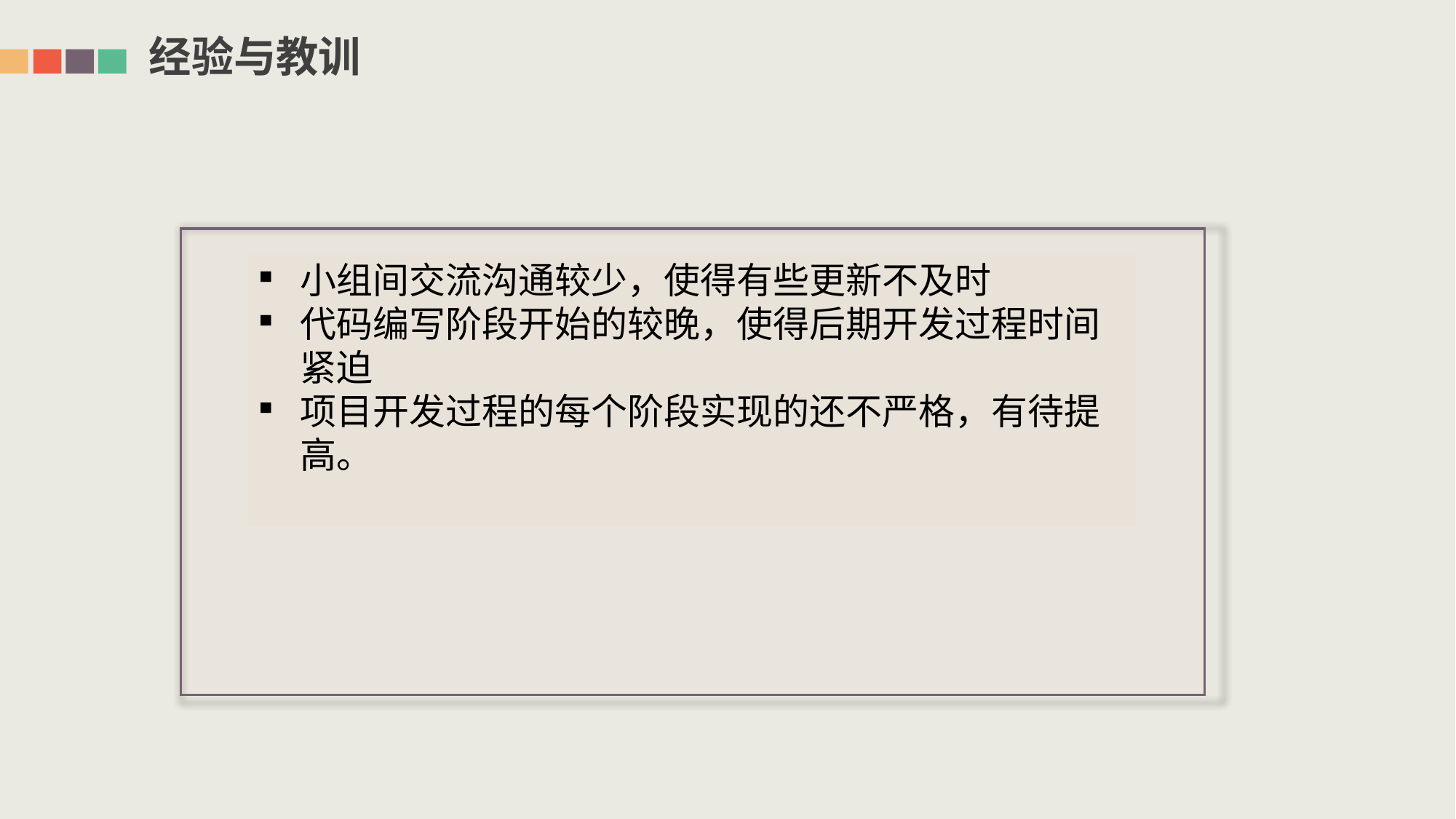

经验与教训

小组间交流沟通较少，使得有些更新不及时
代码编写阶段开始的较晚，使得后期开发过程时间紧迫
项目开发过程的每个阶段实现的还不严格，有待提高。